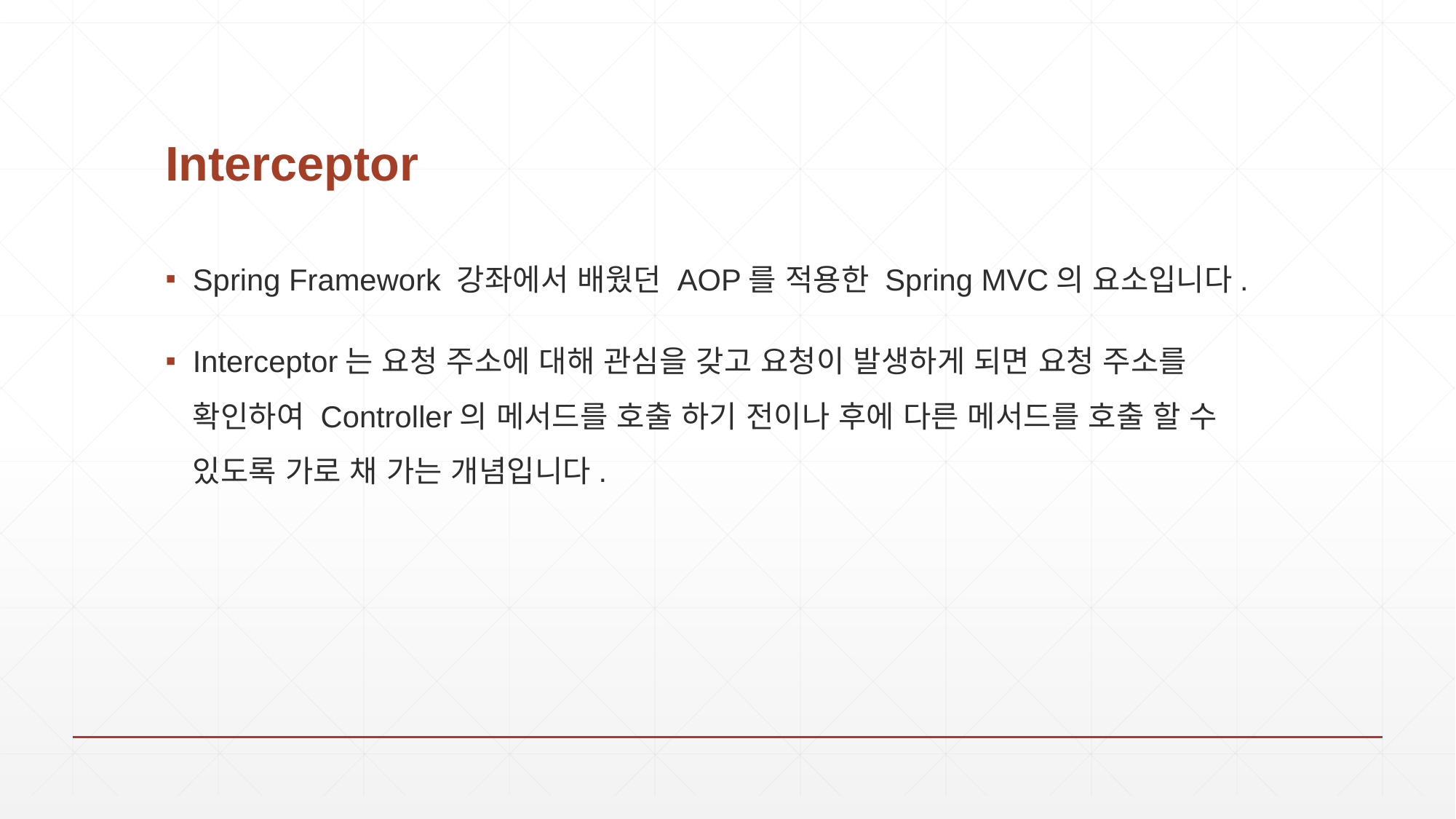

# Interceptor
Spring Framework 강좌에서 배웠던 AOP를 적용한 Spring MVC의 요소입니다.
Interceptor는 요청 주소에 대해 관심을 갖고 요청이 발생하게 되면 요청 주소를 확인하여 Controller의 메서드를 호출 하기 전이나 후에 다른 메서드를 호출 할 수 있도록 가로 채 가는 개념입니다.